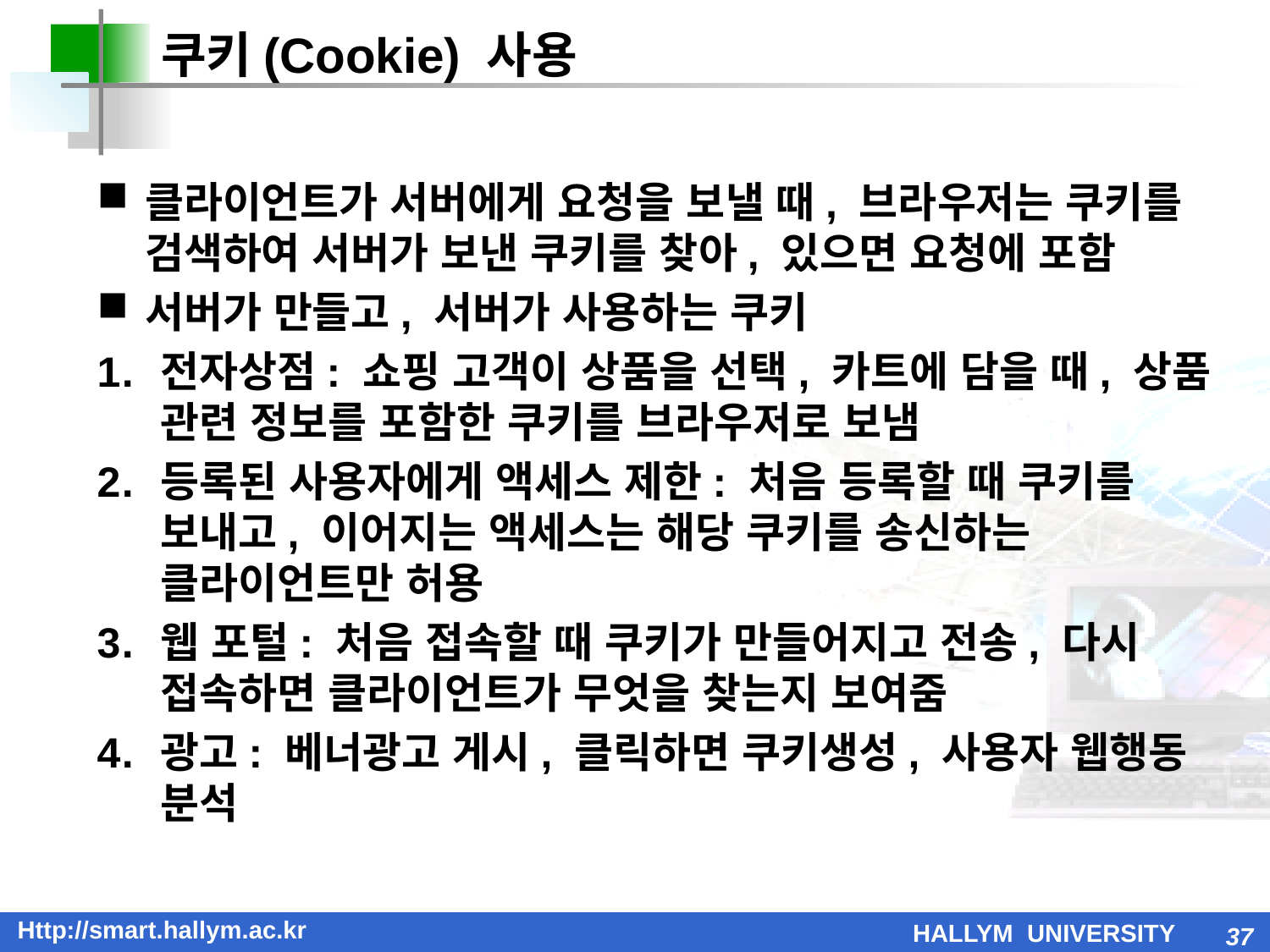

쿠키(Cookie) 사용

클라이언트가 서버에게 요청을 보낼 때, 브라우저는 쿠키를 검색하여 서버가 보낸 쿠키를 찾아, 있으면 요청에 포함
서버가 만들고, 서버가 사용하는 쿠키
전자상점: 쇼핑 고객이 상품을 선택, 카트에 담을 때, 상품 관련 정보를 포함한 쿠키를 브라우저로 보냄
등록된 사용자에게 액세스 제한: 처음 등록할 때 쿠키를 보내고, 이어지는 액세스는 해당 쿠키를 송신하는 클라이언트만 허용
웹 포털: 처음 접속할 때 쿠키가 만들어지고 전송, 다시 접속하면 클라이언트가 무엇을 찾는지 보여줌
광고: 베너광고 게시, 클릭하면 쿠키생성, 사용자 웹행동 분석

37